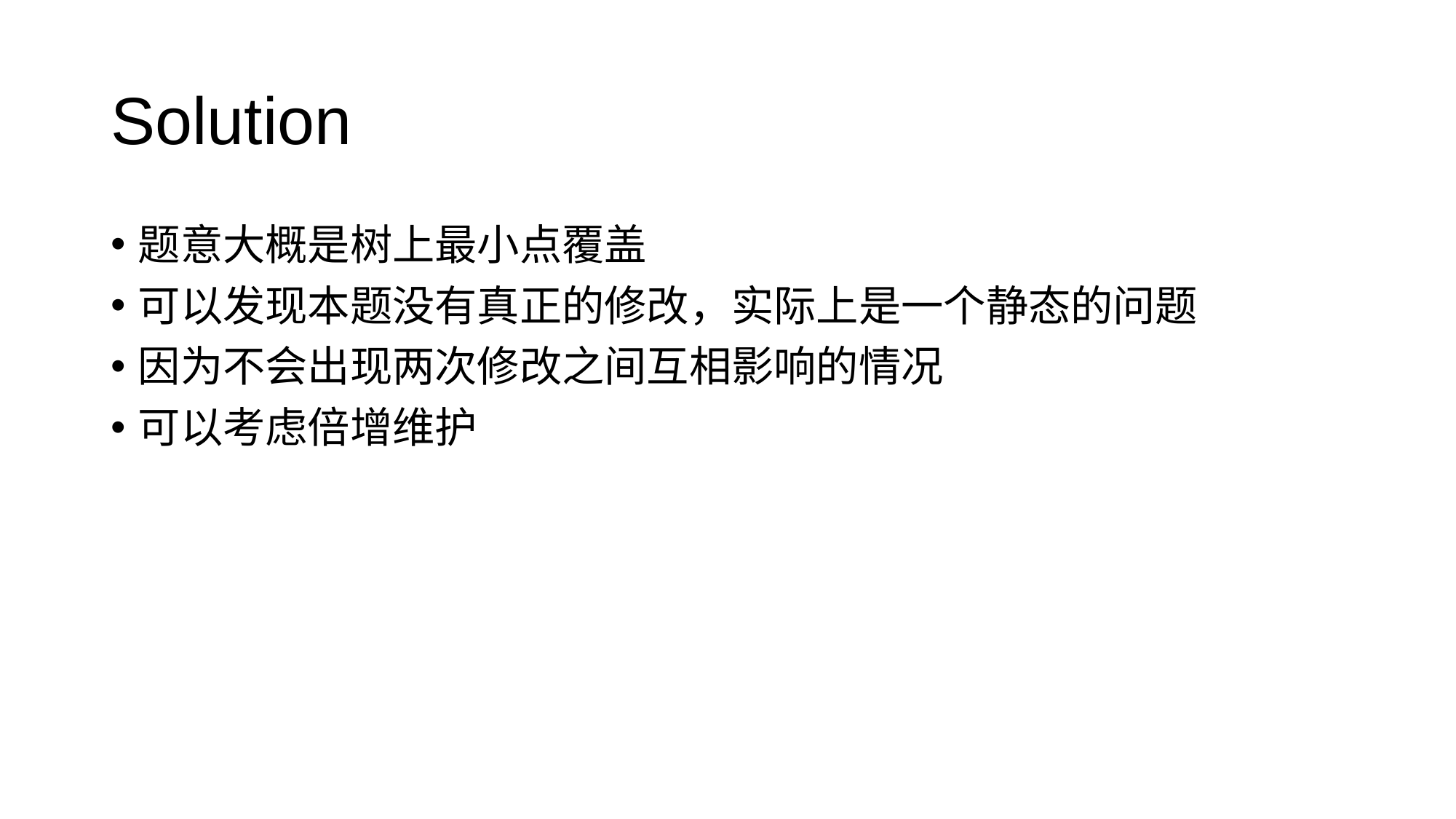

# Solution
题意大概是树上最小点覆盖
可以发现本题没有真正的修改，实际上是一个静态的问题
因为不会出现两次修改之间互相影响的情况
可以考虑倍增维护